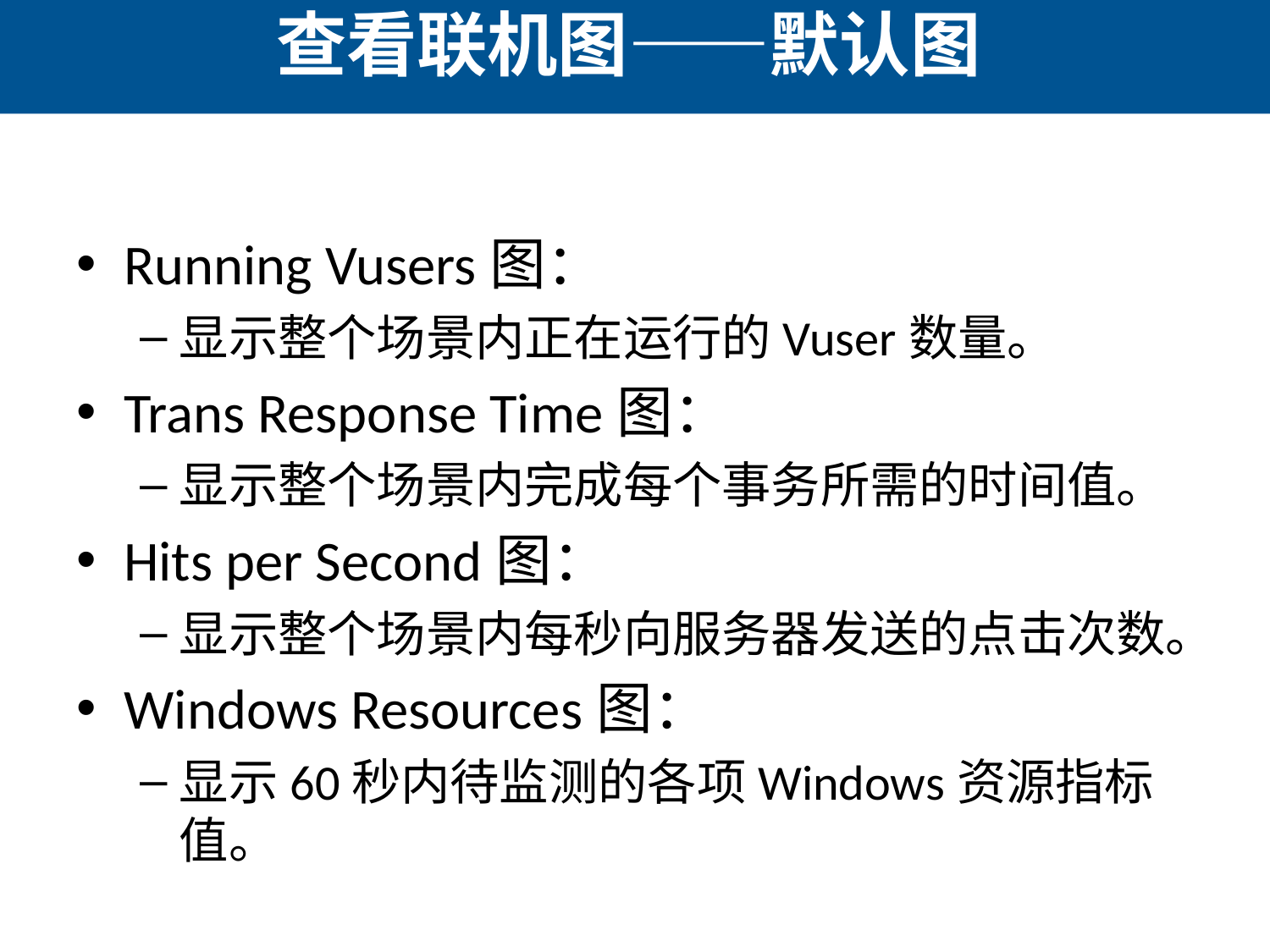

# 查看联机图——默认图
Running Vusers图：
显示整个场景内正在运行的Vuser数量。
Trans Response Time图：
显示整个场景内完成每个事务所需的时间值。
Hits per Second图：
显示整个场景内每秒向服务器发送的点击次数。
Windows Resources图：
显示60秒内待监测的各项Windows资源指标值。